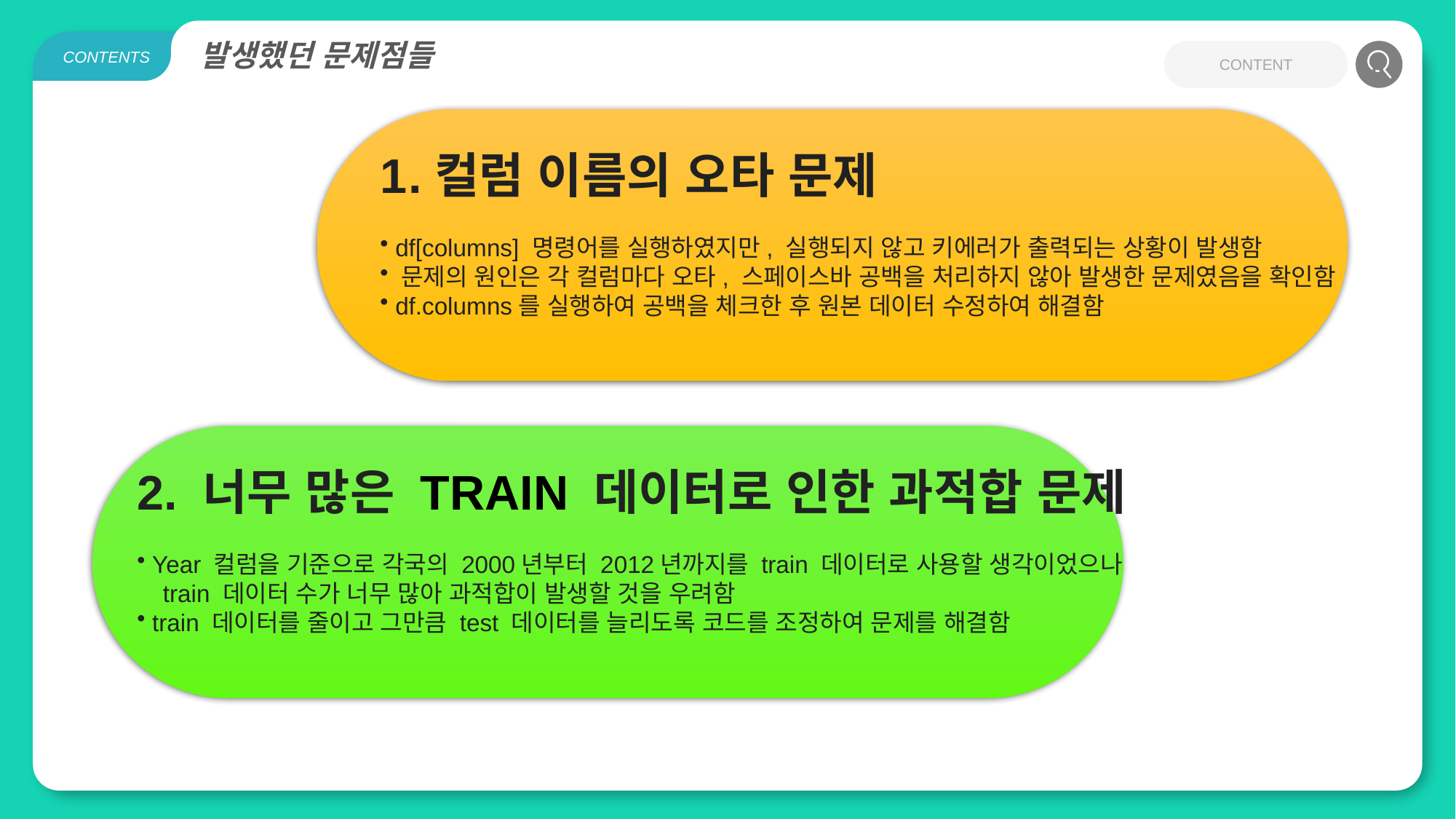

발생했던 문제점들

CONTENT

CONTENTS

컬럼 이름의 오타 문제

 df[columns] 명령어를 실행하였지만, 실행되지 않고 키에러가 출력되는 상황이 발생함
 문제의 원인은 각 컬럼마다 오타, 스페이스바 공백을 처리하지 않아 발생한 문제였음을 확인함
 df.columns를 실행하여 공백을 체크한 후 원본 데이터 수정하여 해결함

2. 너무 많은 TRAIN 데이터로 인한 과적합 문제

 Year 컬럼을 기준으로 각국의 2000년부터 2012년까지를 train 데이터로 사용할 생각이었으나
   train 데이터 수가 너무 많아 과적합이 발생할 것을 우려함
 train 데이터를 줄이고 그만큼 test 데이터를 늘리도록 코드를 조정하여 문제를 해결함